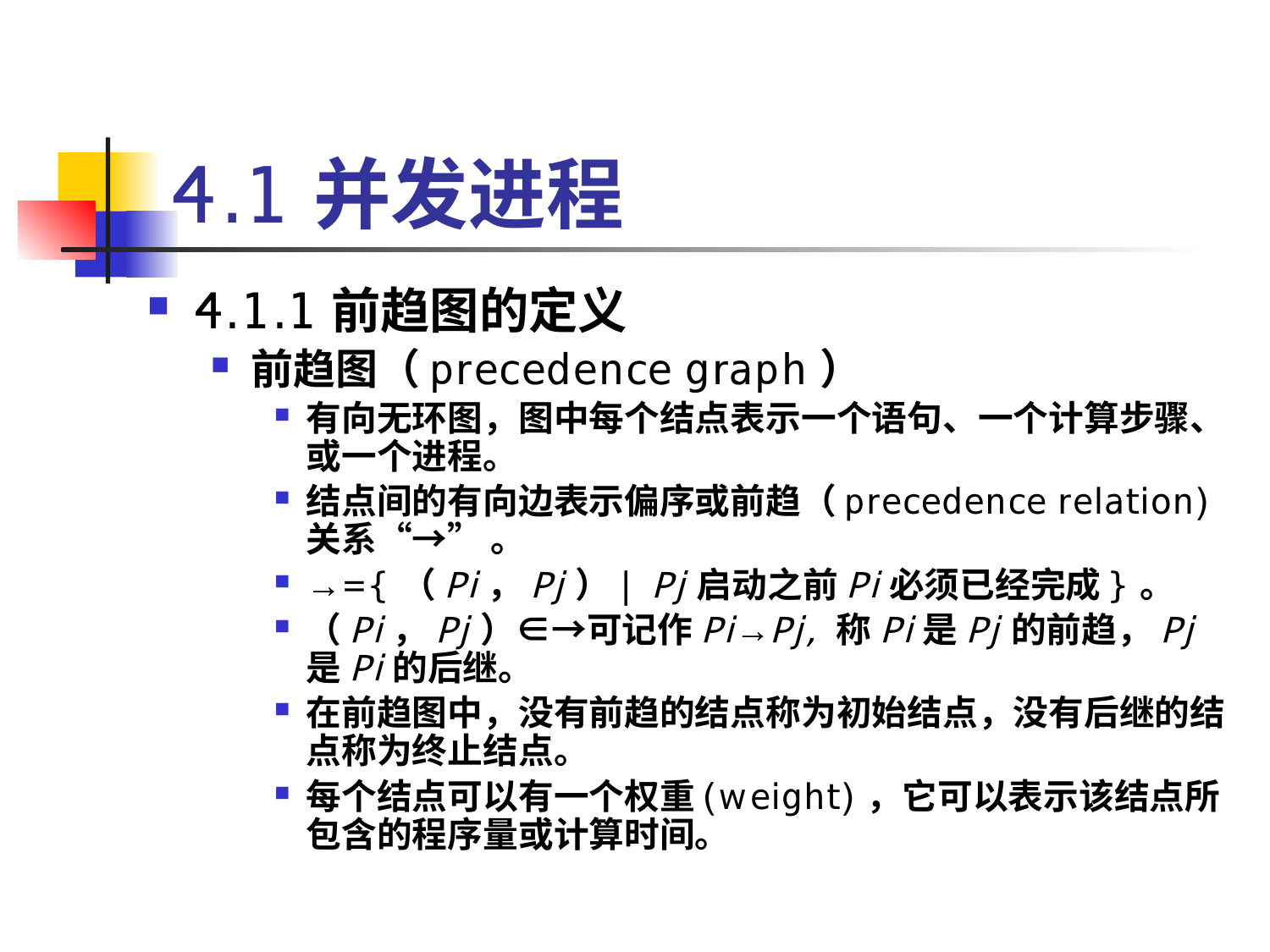

# 4.1并发进程
4.1.1前趋图的定义
前趋图（precedence graph）
有向无环图，图中每个结点表示一个语句、一个计算步骤、或一个进程。
结点间的有向边表示偏序或前趋（precedence relation)关系“→” 。
→={（Pi，Pj）| Pj启动之前Pi必须已经完成}。
（Pi，Pj）∈→可记作Pi→Pj, 称Pi是Pj的前趋，Pj是Pi的后继。
在前趋图中，没有前趋的结点称为初始结点，没有后继的结点称为终止结点。
每个结点可以有一个权重(weight)，它可以表示该结点所包含的程序量或计算时间。